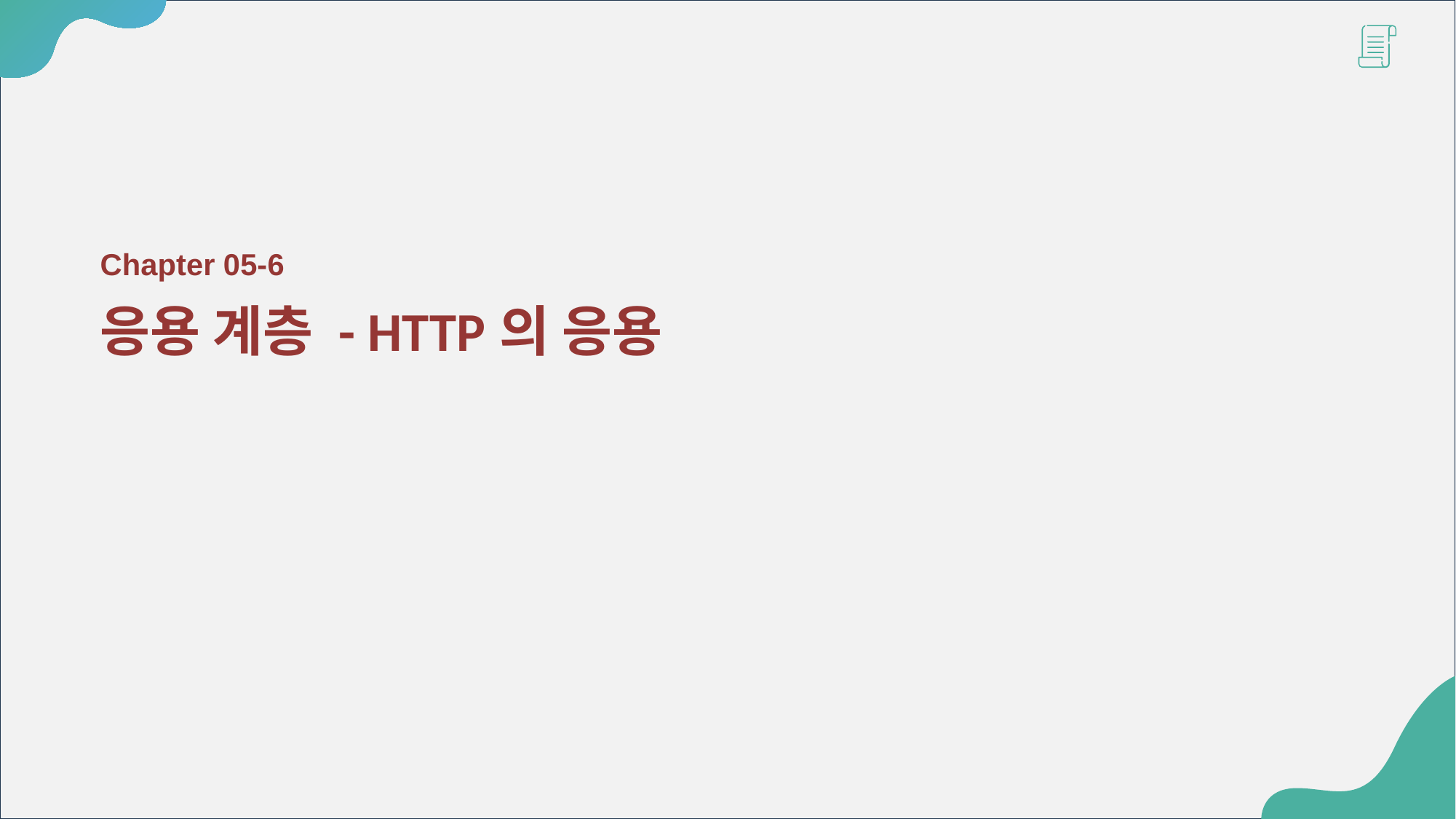

Chapter 05-6
응용 계층 - HTTP의 응용